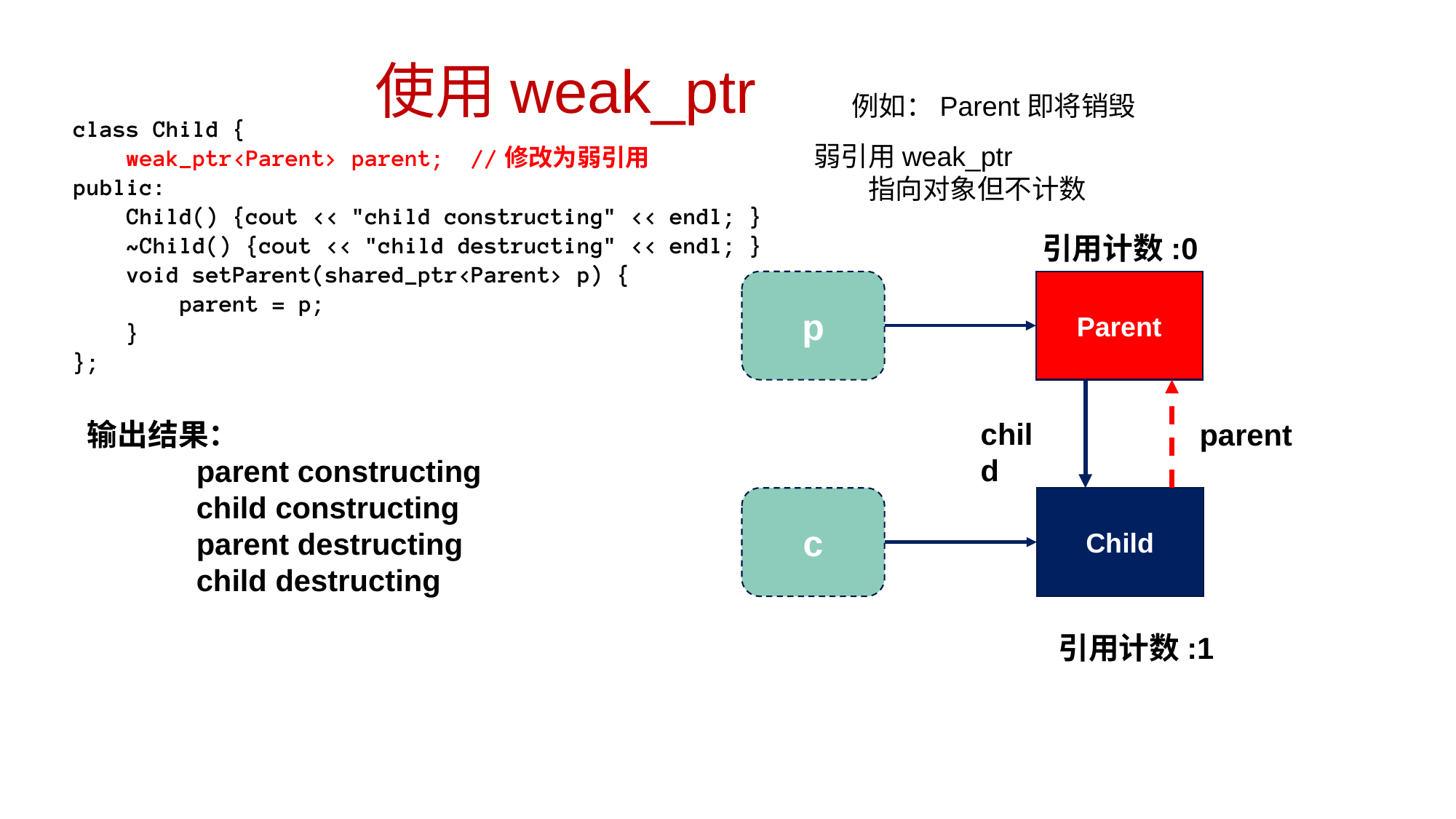

使用weak_ptr
例如：Parent即将销毁
class Child {
    weak_ptr<Parent> parent;  //修改为弱引用
public:
    Child() {cout << "child constructing" << endl; }
    ~Child() {cout << "child destructing" << endl; }
    void setParent(shared_ptr<Parent> p) {
        parent = p;
    }
};
弱引用weak_ptr
指向对象但不计数
引用计数:0
p
Parent
child
parent
Child
c
输出结果：
	parent constructing
	child constructing
	parent destructing
	child destructing
引用计数:1
11